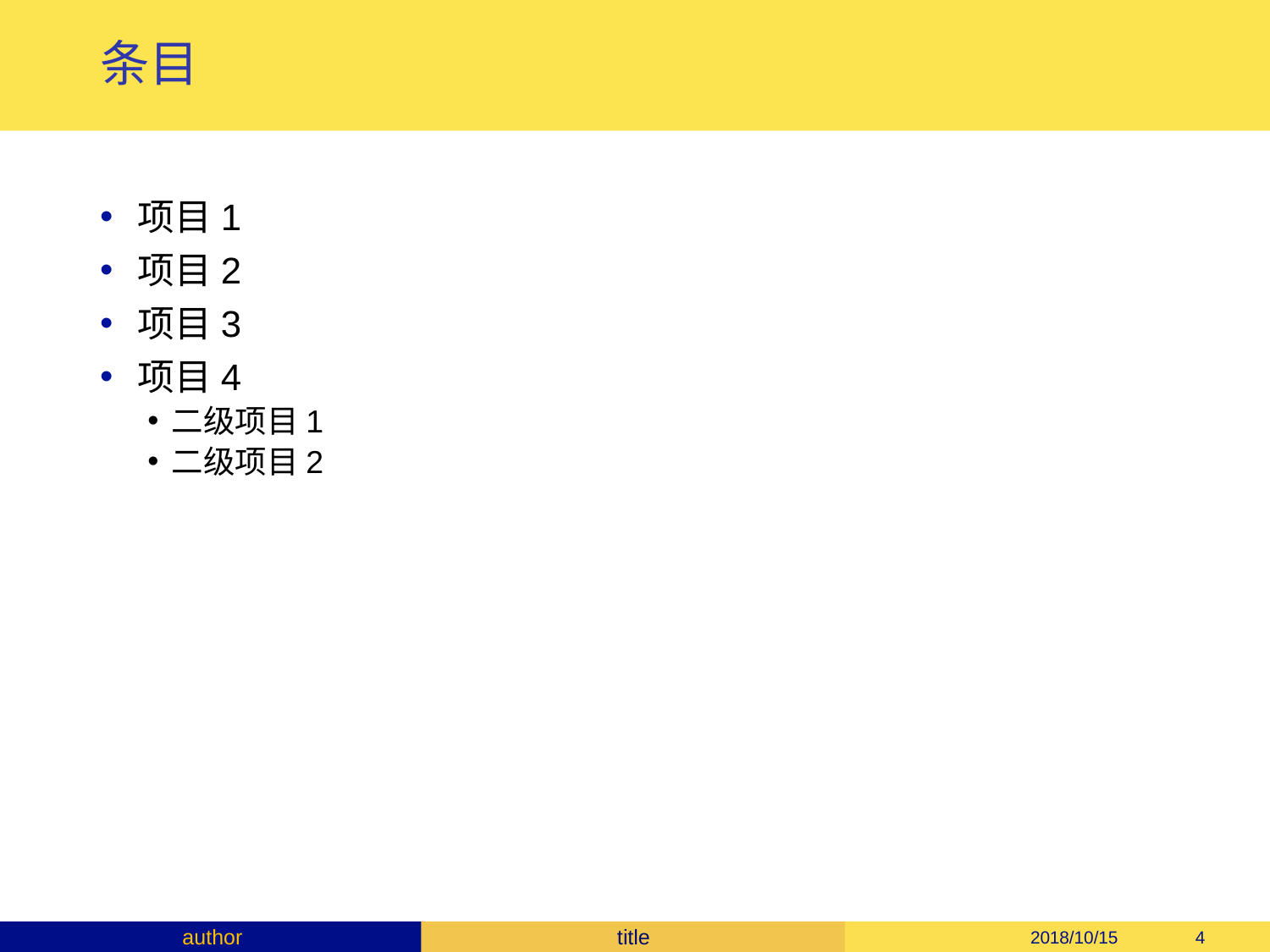

# 条目
项目1
项目2
项目3
项目4
二级项目1
二级项目2